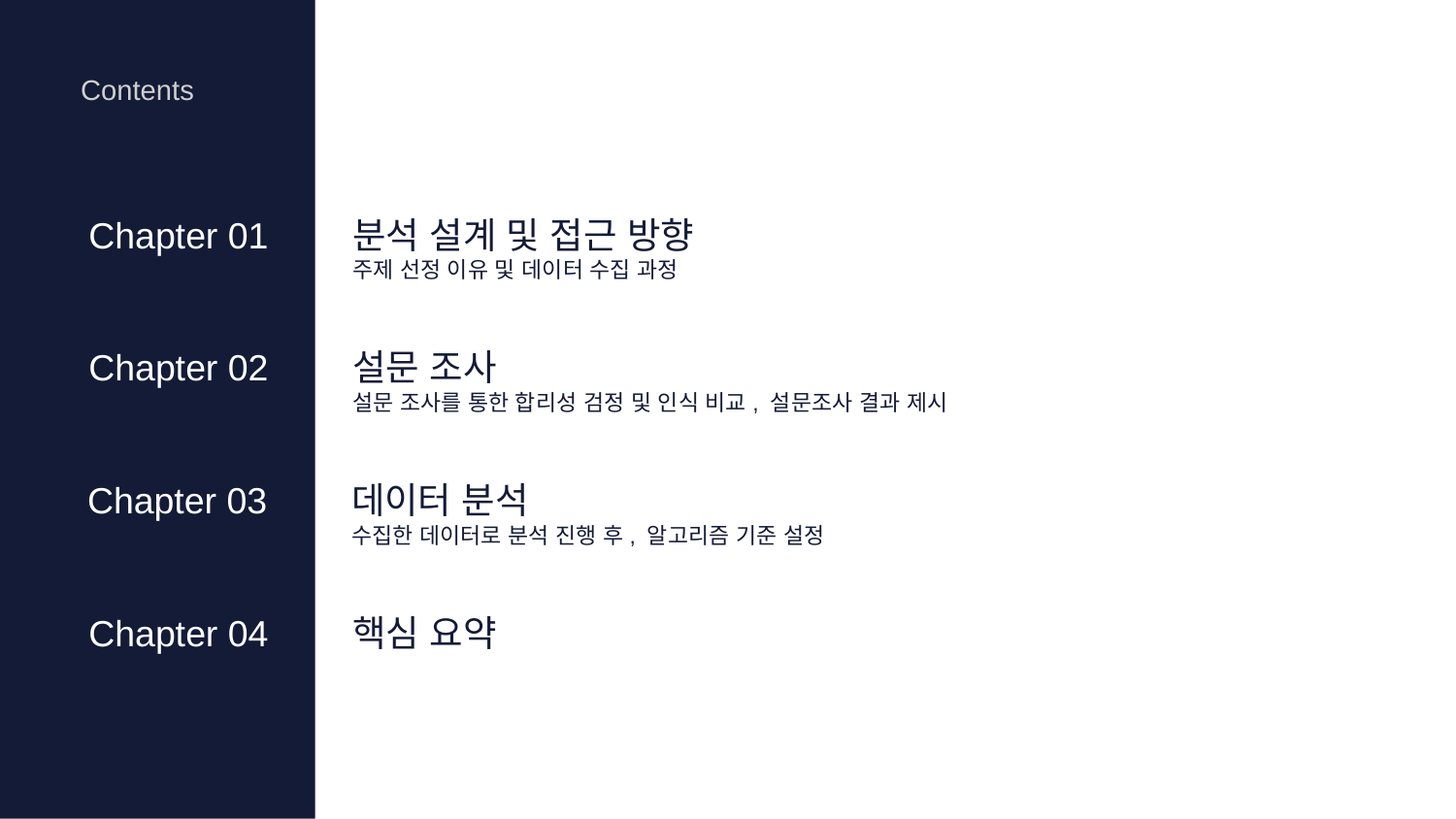

Contents
Chapter 01
분석 설계 및 접근 방향
주제 선정 이유 및 데이터 수집 과정
Chapter 02
설문 조사
설문 조사를 통한 합리성 검정 및 인식 비교, 설문조사 결과 제시
Chapter 03
데이터 분석
수집한 데이터로 분석 진행 후, 알고리즘 기준 설정
Chapter 04
핵심 요약